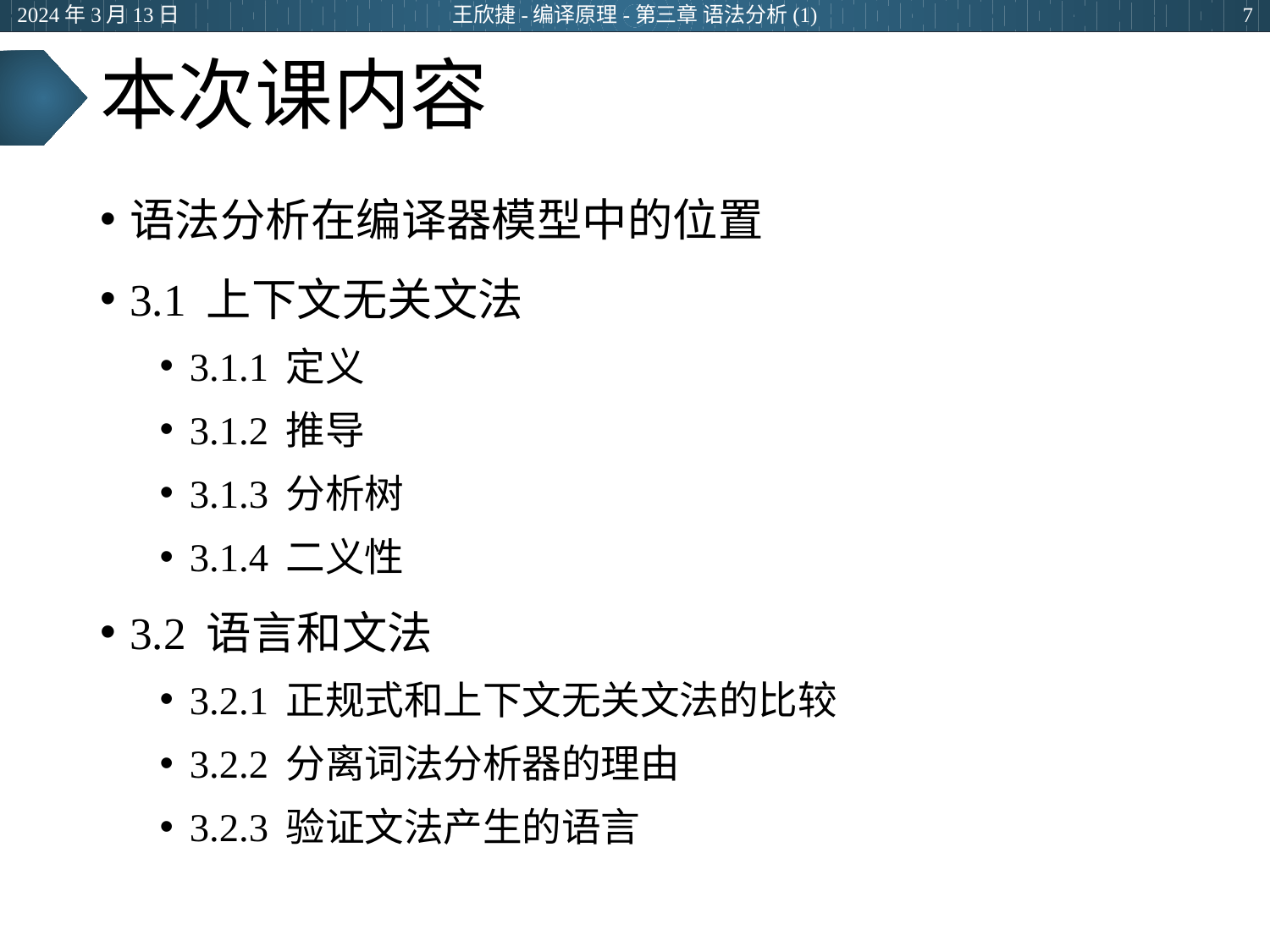

2024年3月13日
王欣捷-编译原理-第三章 语法分析(1)
7
# 本次课内容
语法分析在编译器模型中的位置
3.1 上下文无关文法
3.1.1 定义
3.1.2 推导
3.1.3 分析树
3.1.4 二义性
3.2 语言和文法
3.2.1 正规式和上下文无关文法的比较
3.2.2 分离词法分析器的理由
3.2.3 验证文法产生的语言